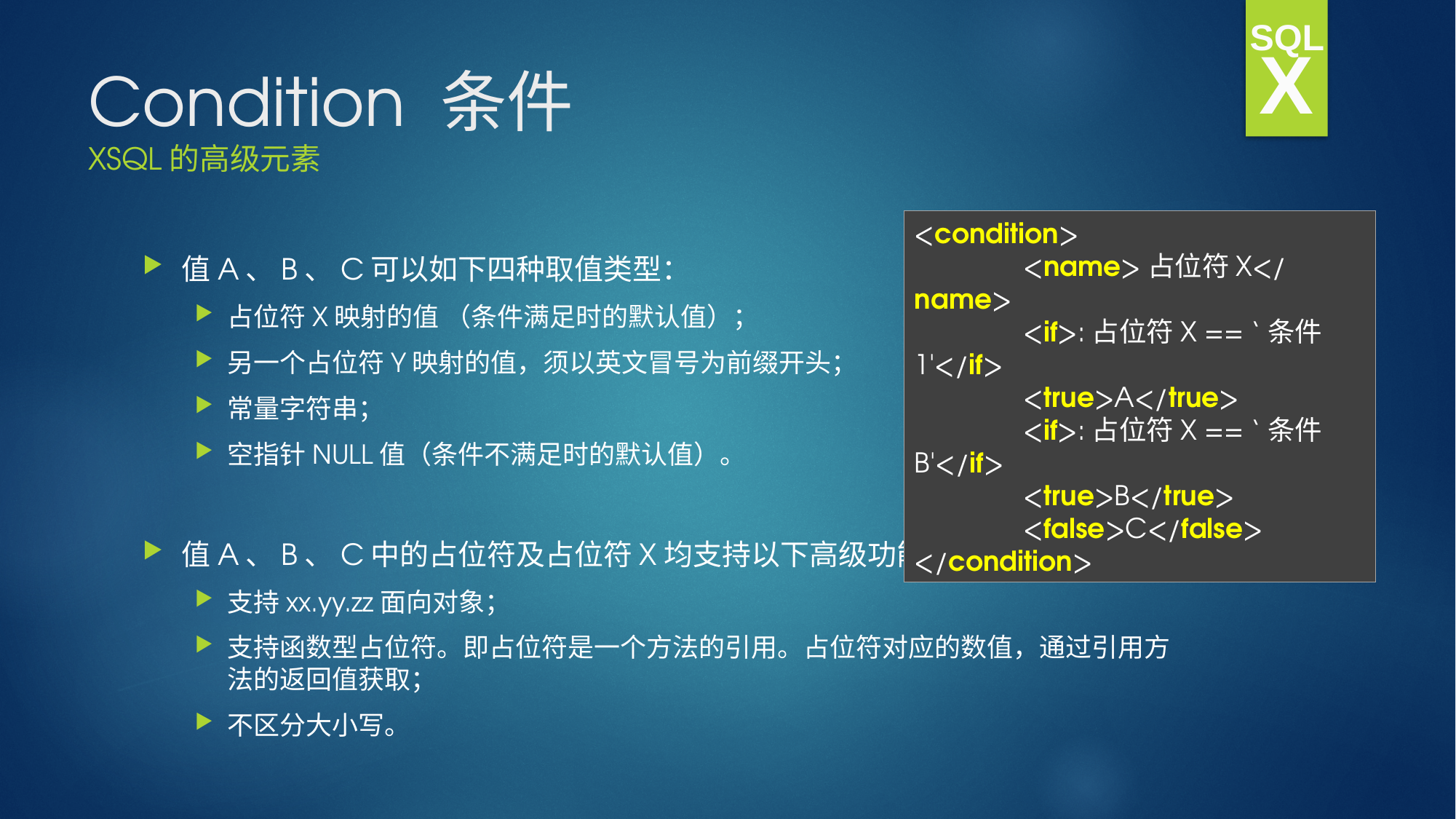

SQL
X
# Condition 条件 XSQL的高级元素
<condition>
	<name>占位符X</name>
	<if>:占位符X == ‘条件1'</if>
	<true>A</true>
	<if>:占位符X == ‘条件B'</if>
	<true>B</true>
	<false>C</false>
</condition>
值A、B、C可以如下四种取值类型：
占位符X映射的值 （条件满足时的默认值）；
另一个占位符Y映射的值，须以英文冒号为前缀开头；
常量字符串；
空指针NULL值（条件不满足时的默认值）。

值A、B、C中的占位符及占位符X均支持以下高级功能：
支持xx.yy.zz面向对象；
支持函数型占位符。即占位符是一个方法的引用。占位符对应的数值，通过引用方法的返回值获取；
不区分大小写。